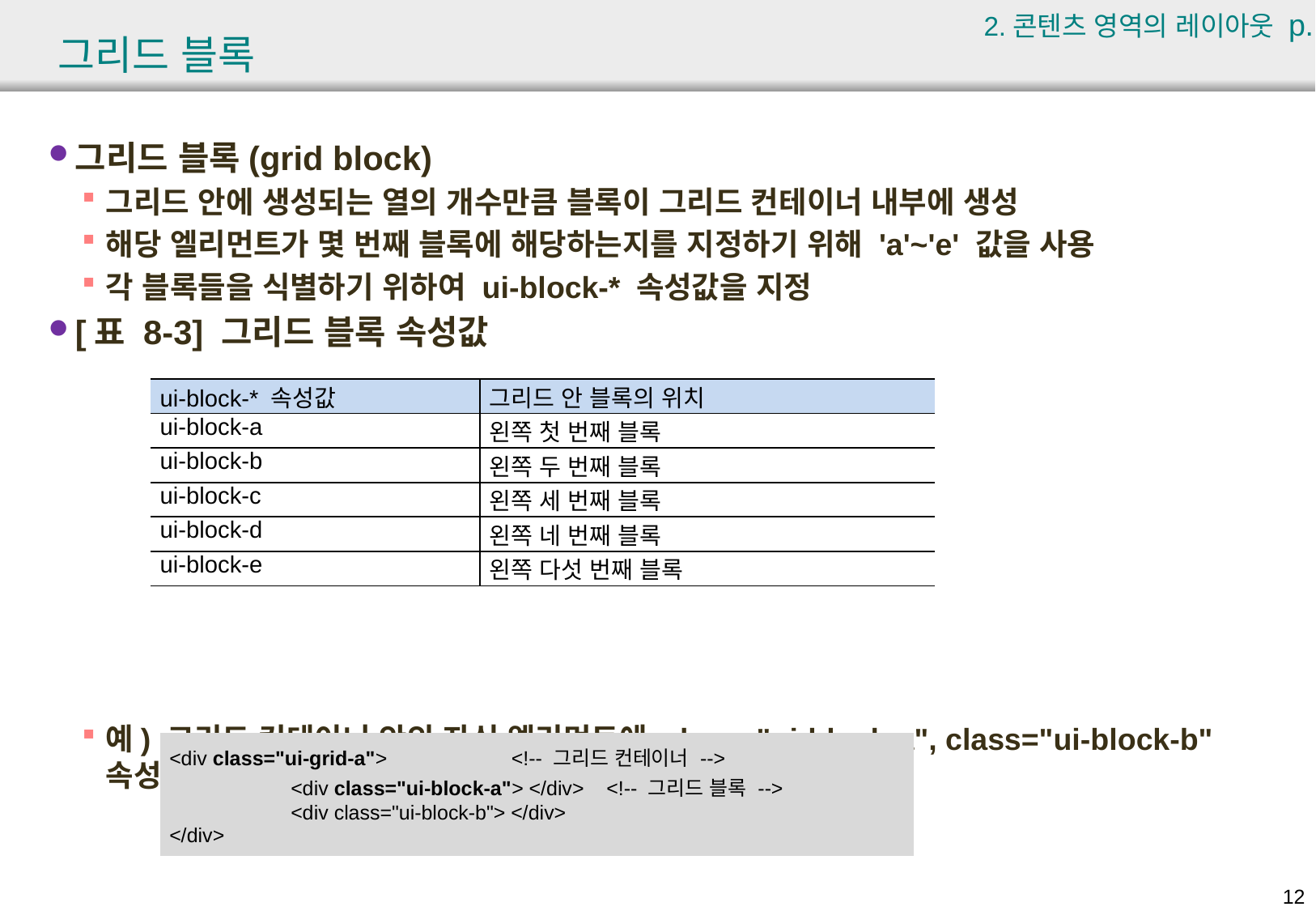

2.콘텐츠 영역의 레이아웃 p.287
# 그리드 블록
그리드 블록(grid block)
그리드 안에 생성되는 열의 개수만큼 블록이 그리드 컨테이너 내부에 생성
해당 엘리먼트가 몇 번째 블록에 해당하는지를 지정하기 위해 'a'~'e' 값을 사용
각 블록들을 식별하기 위하여 ui-block-* 속성값을 지정
[표 8-3] 그리드 블록 속성값

예) 그리드 컨테이너 안의 자식 엘리먼트에 class="ui-block-a", class="ui-block-b" 속성을 순서대로 설정하면 2개의 열에 블록이 생성

| ui-block-\* 속성값 | 그리드 안 블록의 위치 |
| --- | --- |
| ui-block-a | 왼쪽 첫 번째 블록 |
| ui-block-b | 왼쪽 두 번째 블록 |
| ui-block-c | 왼쪽 세 번째 블록 |
| ui-block-d | 왼쪽 네 번째 블록 |
| ui-block-e | 왼쪽 다섯 번째 블록 |
| <div class="ui-grid-a"> <!-- 그리드 컨테이너 --> <div class="ui-block-a"> </div> <!-- 그리드 블록 --> <div class="ui-block-b"> </div> </div> |
| --- |